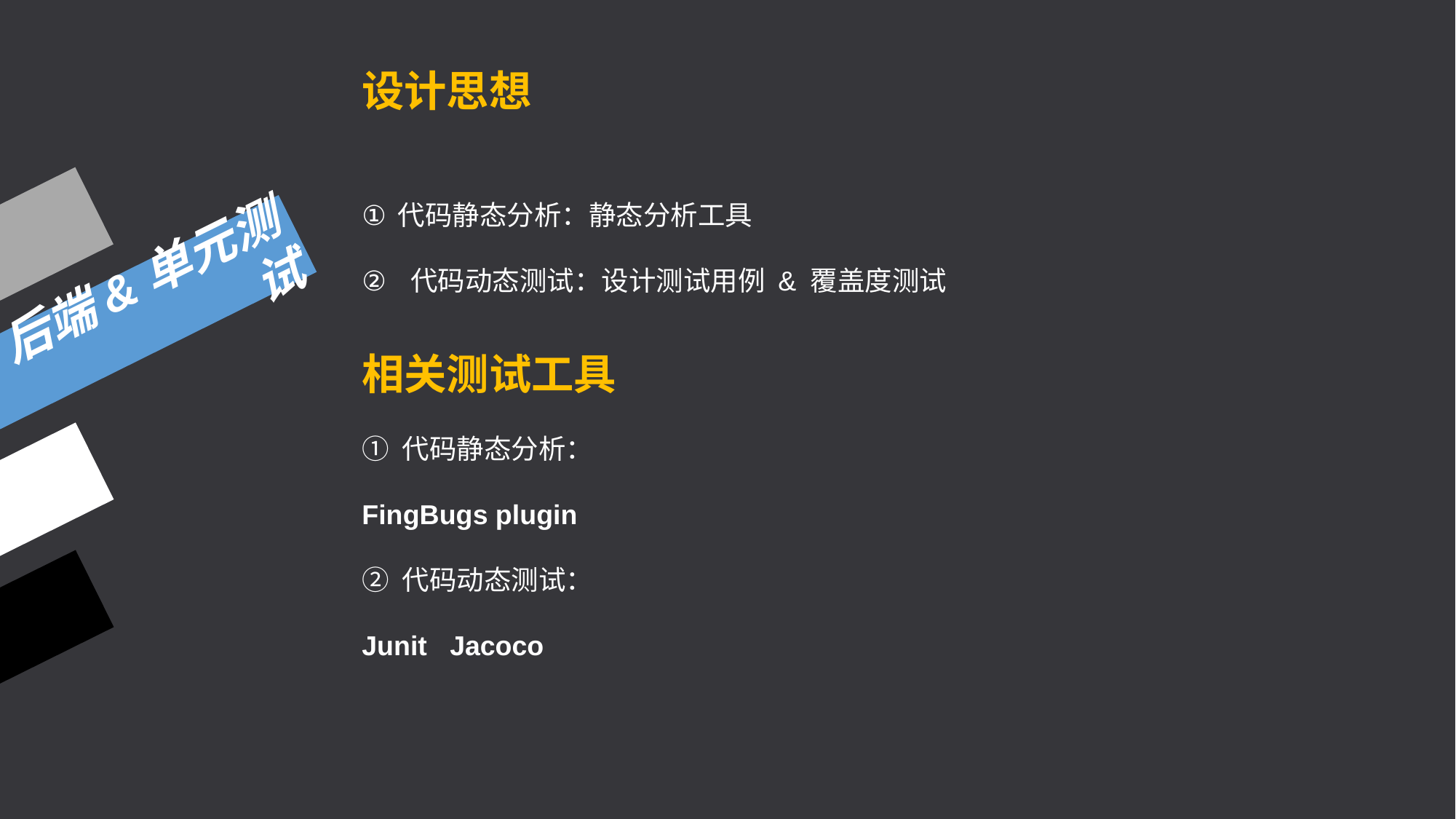

设计思想

代码静态分析：静态分析工具
 代码动态测试：设计测试用例 & 覆盖度测试
相关测试工具
① 代码静态分析：
FingBugs plugin
② 代码动态测试：
Junit   Jacoco

后端&单元测试